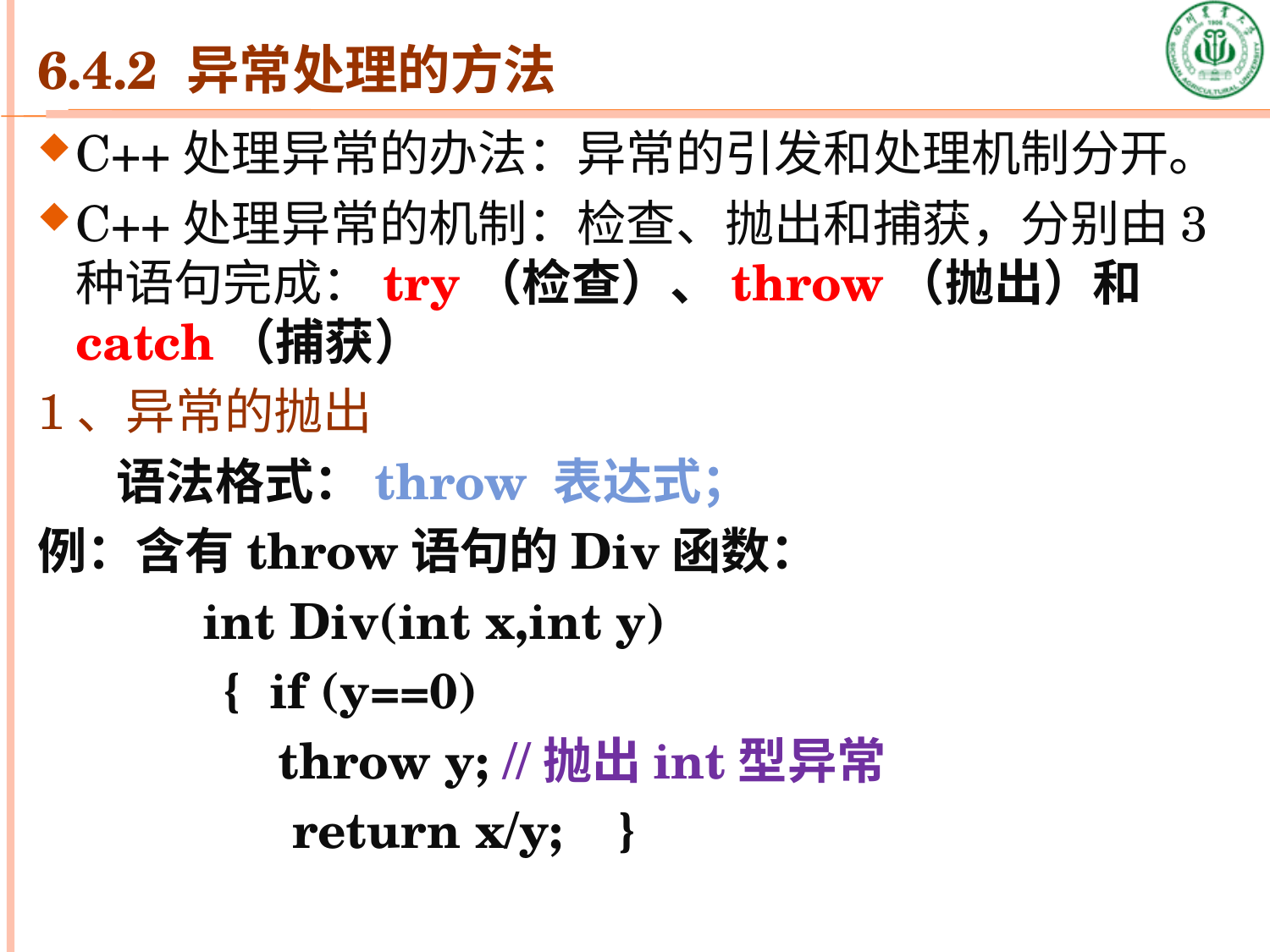

# 6.4.2 异常处理的方法
C++处理异常的办法：异常的引发和处理机制分开。
C++处理异常的机制：检查、抛出和捕获，分别由3种语句完成：try（检查）、throw（抛出）和catch（捕获）
1、异常的抛出
      语法格式：throw 表达式；
例：含有throw语句的Div函数：
		int Div(int x,int y)
             {  if (y==0)
                 throw y; //抛出int型异常
                  return x/y;    }